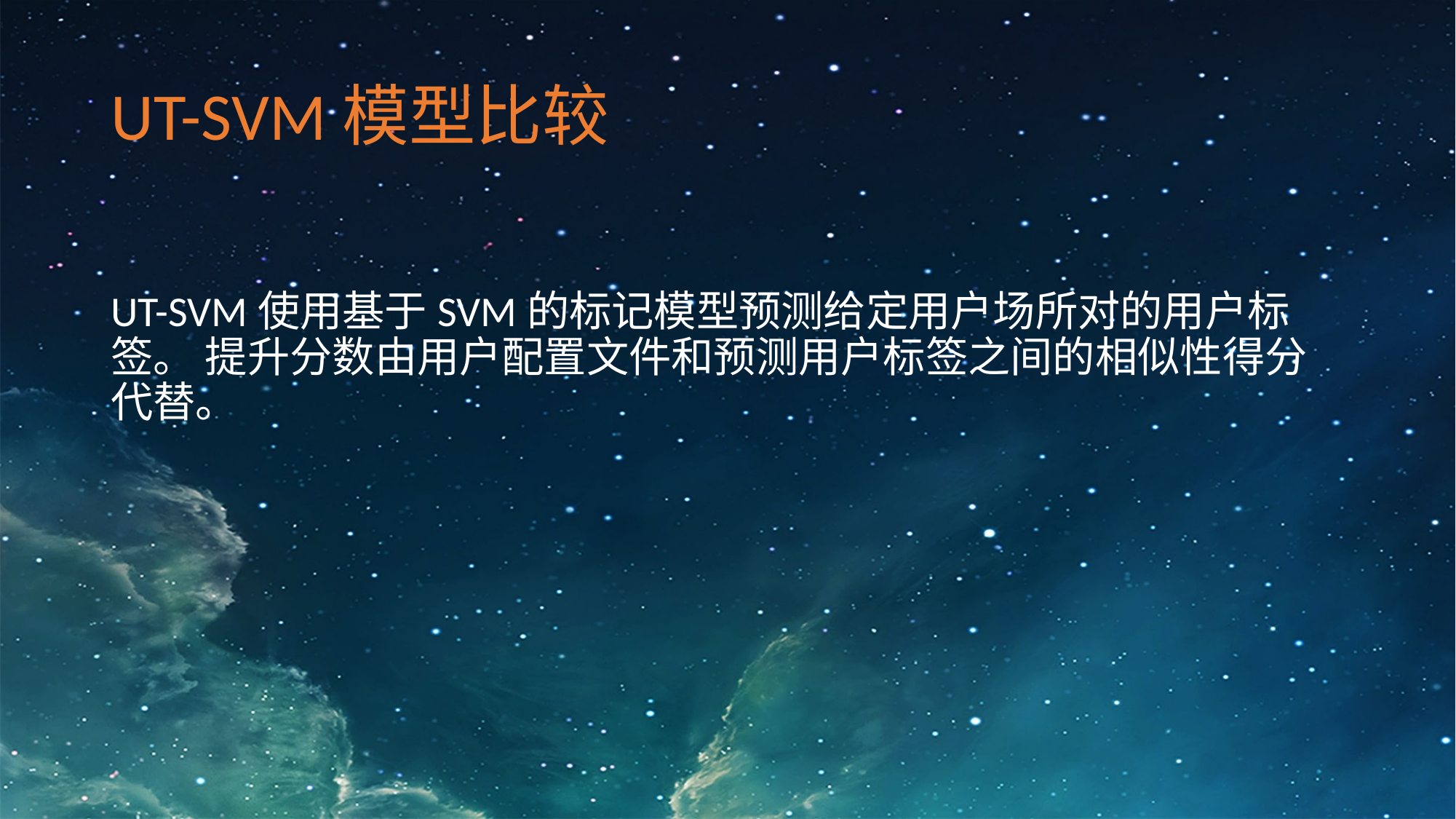

# UT-SVM模型比较

UT-SVM使用基于SVM的标记模型预测给定用户场所对的用户标签。 提升分数由用户配置文件和预测用户标签之间的相似性得分代替。